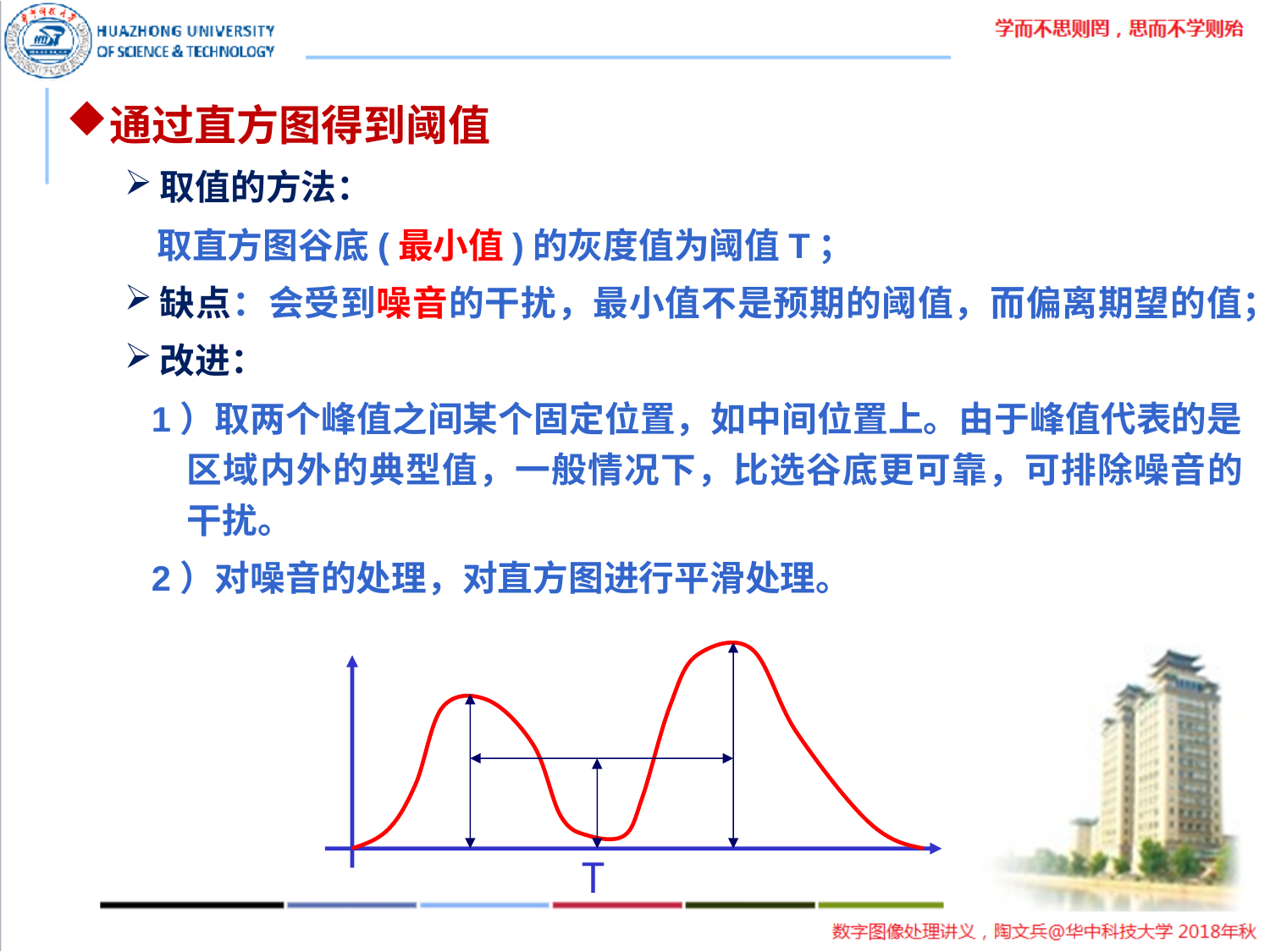

通过直方图得到阈值
取值的方法：
   取直方图谷底(最小值)的灰度值为阈值T；
缺点：会受到噪音的干扰，最小值不是预期的阈值，而偏离期望的值；
改进：
1）取两个峰值之间某个固定位置，如中间位置上。由于峰值代表的是区域内外的典型值，一般情况下，比选谷底更可靠，可排除噪音的干扰。
2）对噪音的处理，对直方图进行平滑处理。

T